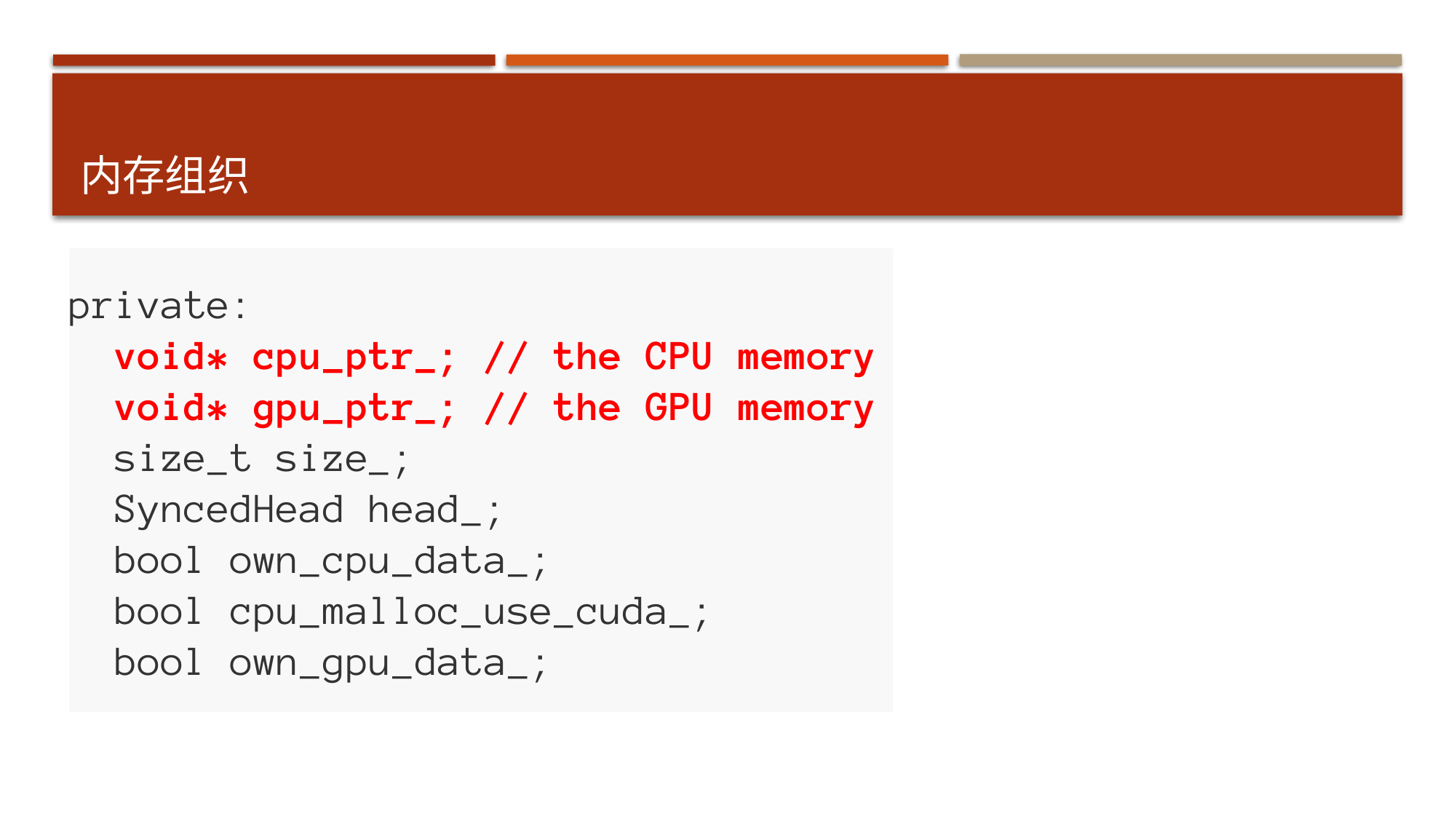

# 内存组织
private:
  void* cpu_ptr_; // the CPU memory
  void* gpu_ptr_; // the GPU memory
  size_t size_;
  SyncedHead head_;
  bool own_cpu_data_;
  bool cpu_malloc_use_cuda_;
  bool own_gpu_data_;